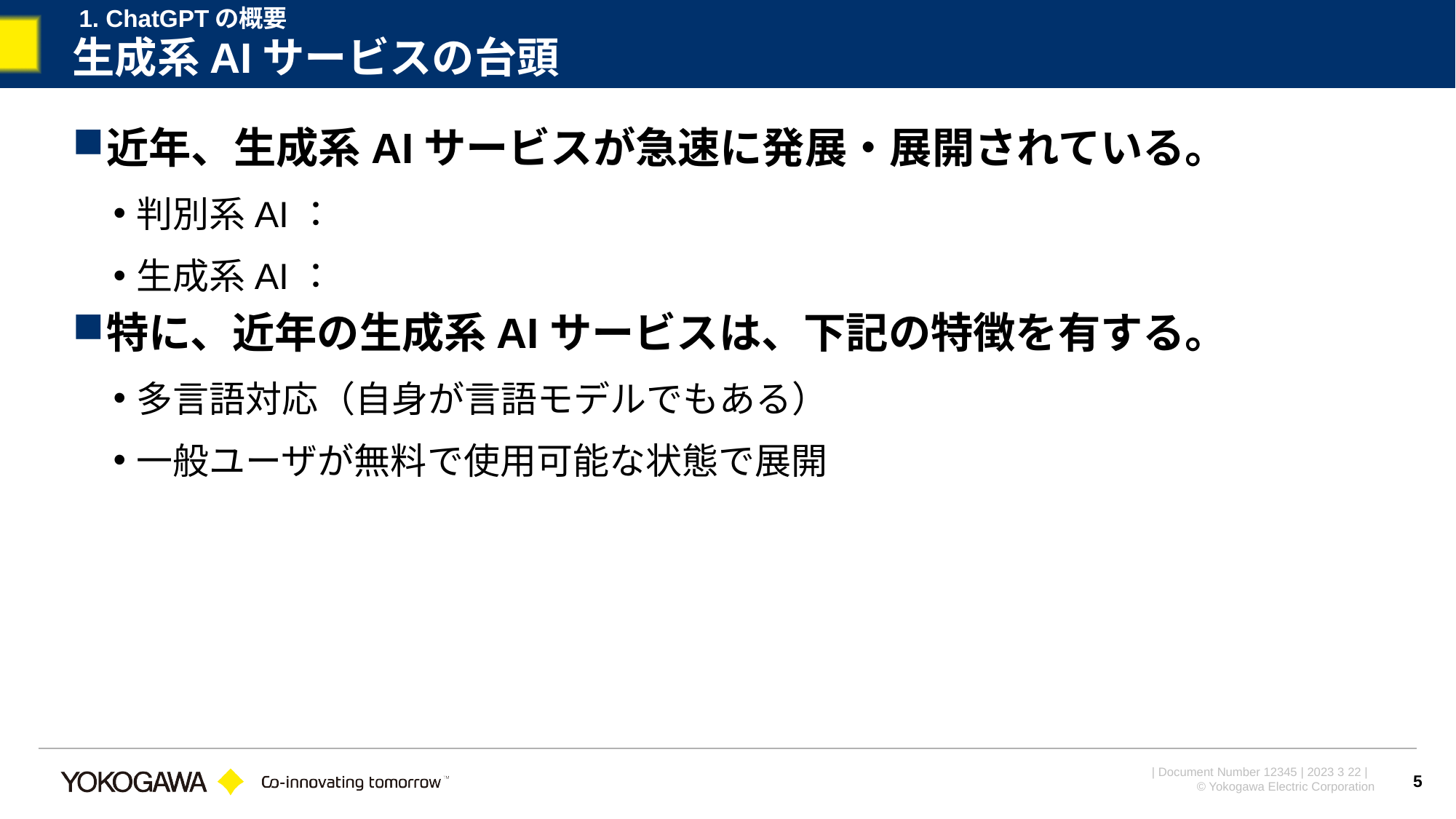

1. ChatGPTの概要
# 生成系AIサービスの台頭
近年、生成系AIサービスが急速に発展・展開されている。
判別系AI：
生成系AI：
特に、近年の生成系AIサービスは、下記の特徴を有する。
多言語対応（自身が言語モデルでもある）
一般ユーザが無料で使用可能な状態で展開
5